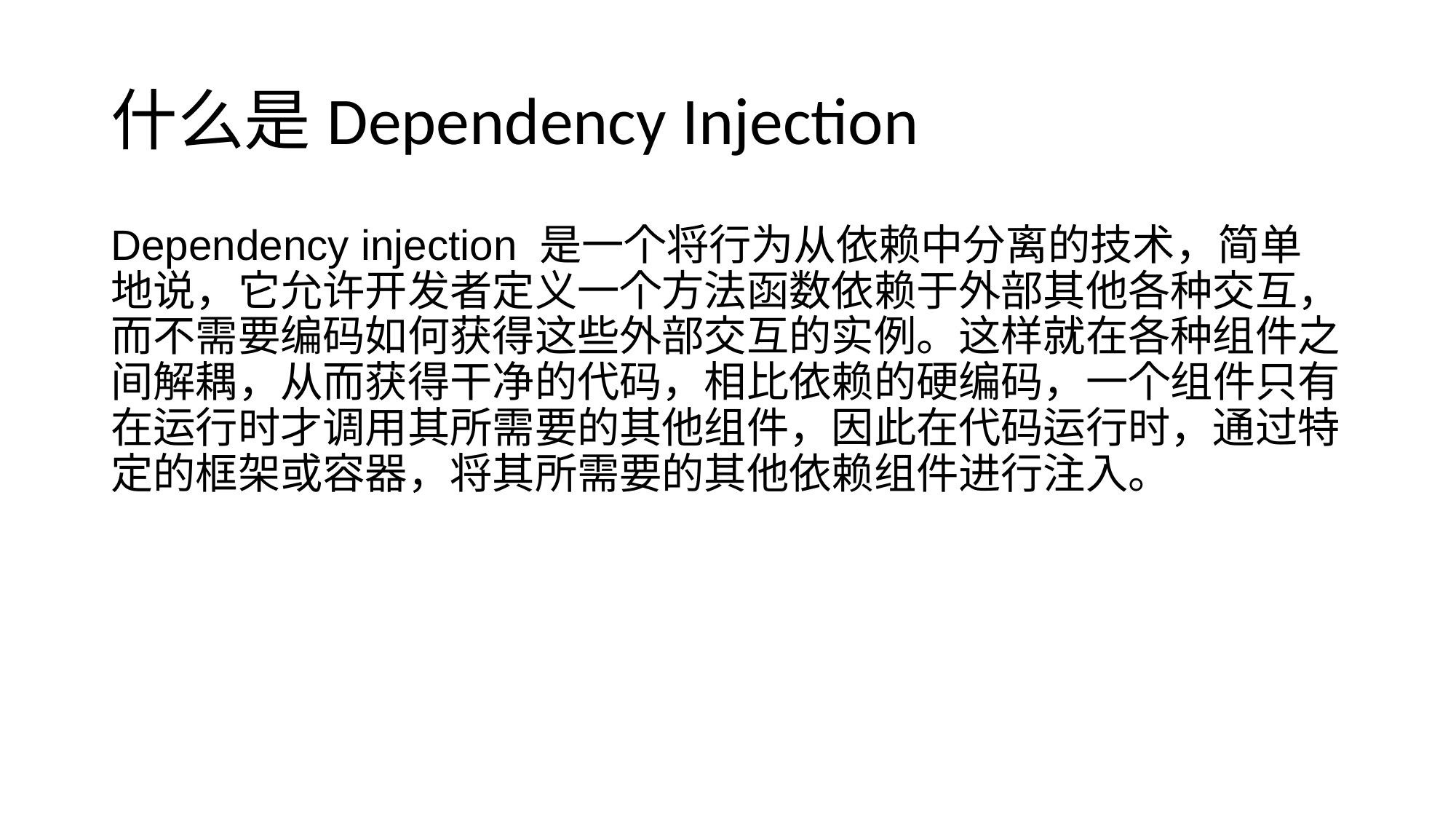

# 什么是Dependency Injection
Dependency injection 是一个将行为从依赖中分离的技术，简单地说，它允许开发者定义一个方法函数依赖于外部其他各种交互，而不需要编码如何获得这些外部交互的实例。这样就在各种组件之间解耦，从而获得干净的代码，相比依赖的硬编码，一个组件只有在运行时才调用其所需要的其他组件，因此在代码运行时，通过特定的框架或容器，将其所需要的其他依赖组件进行注入。